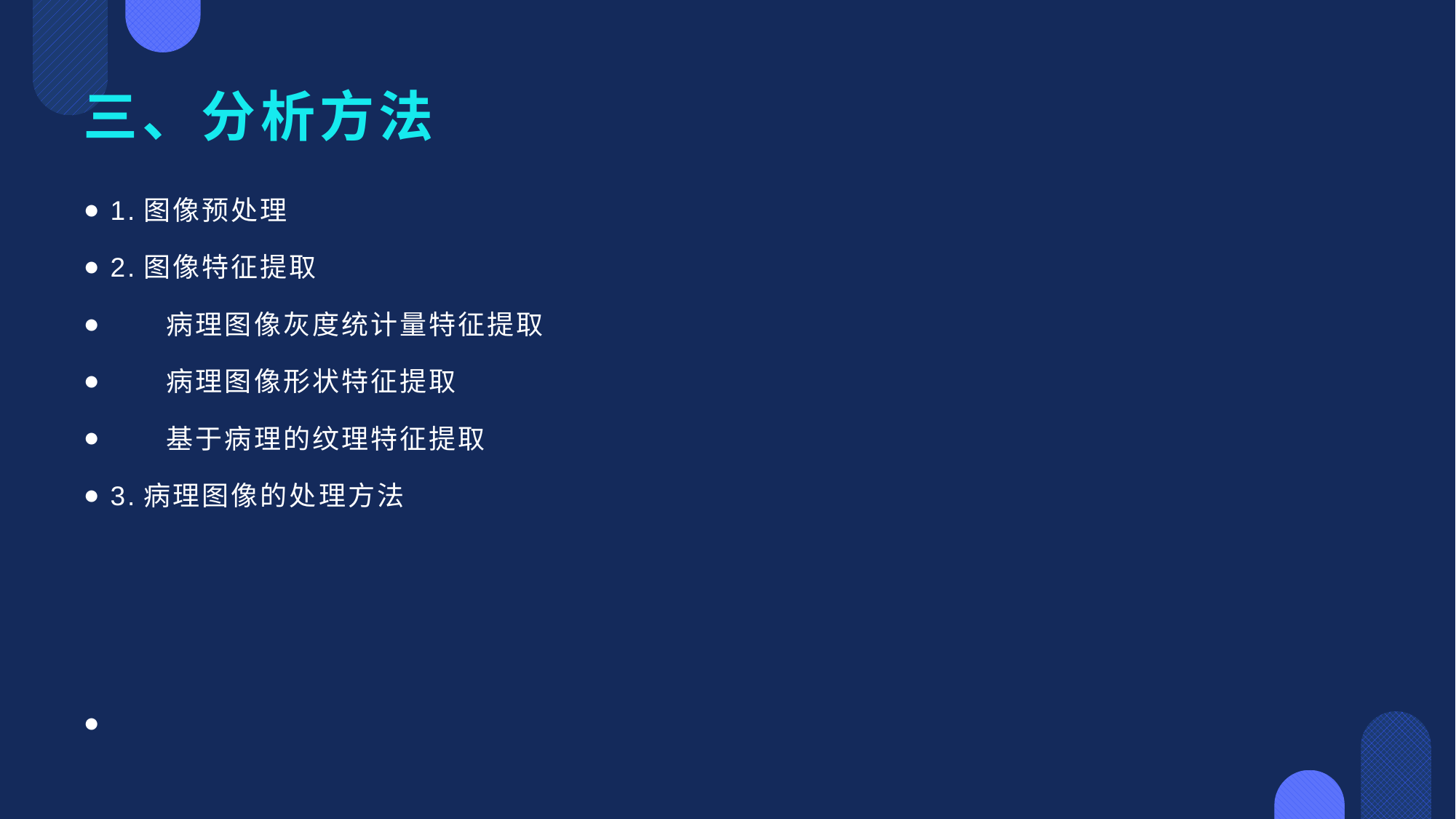

三、分析方法
1.图像预处理
2.图像特征提取
      病理图像灰度统计量特征提取
      病理图像形状特征提取
      基于病理的纹理特征提取
3.病理图像的处理方法